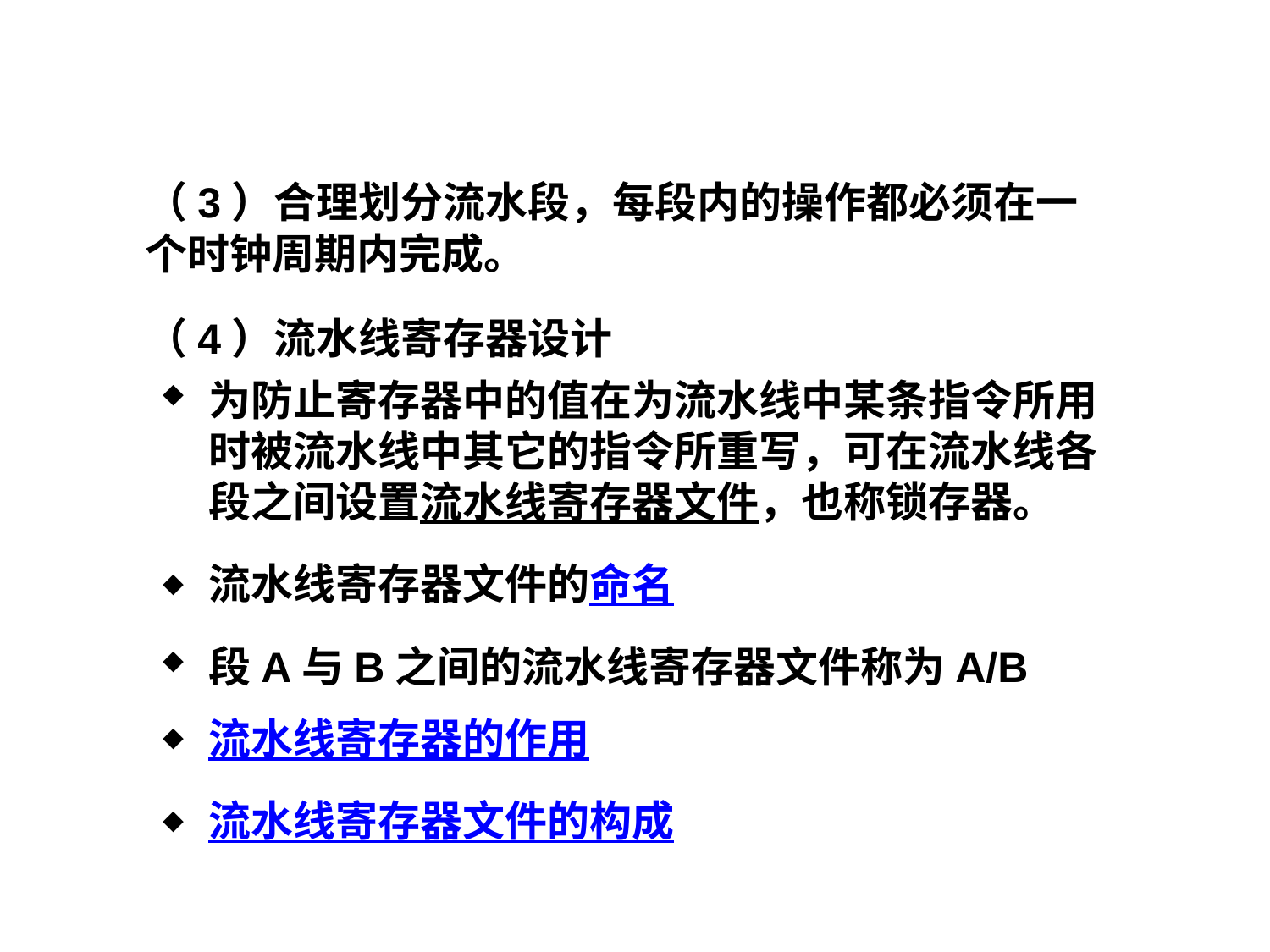

（3）合理划分流水段，每段内的操作都必须在一个时钟周期内完成。
	（4）流水线寄存器设计
为防止寄存器中的值在为流水线中某条指令所用时被流水线中其它的指令所重写，可在流水线各段之间设置流水线寄存器文件，也称锁存器。
流水线寄存器文件的命名
段A与B之间的流水线寄存器文件称为A/B
流水线寄存器的作用
流水线寄存器文件的构成